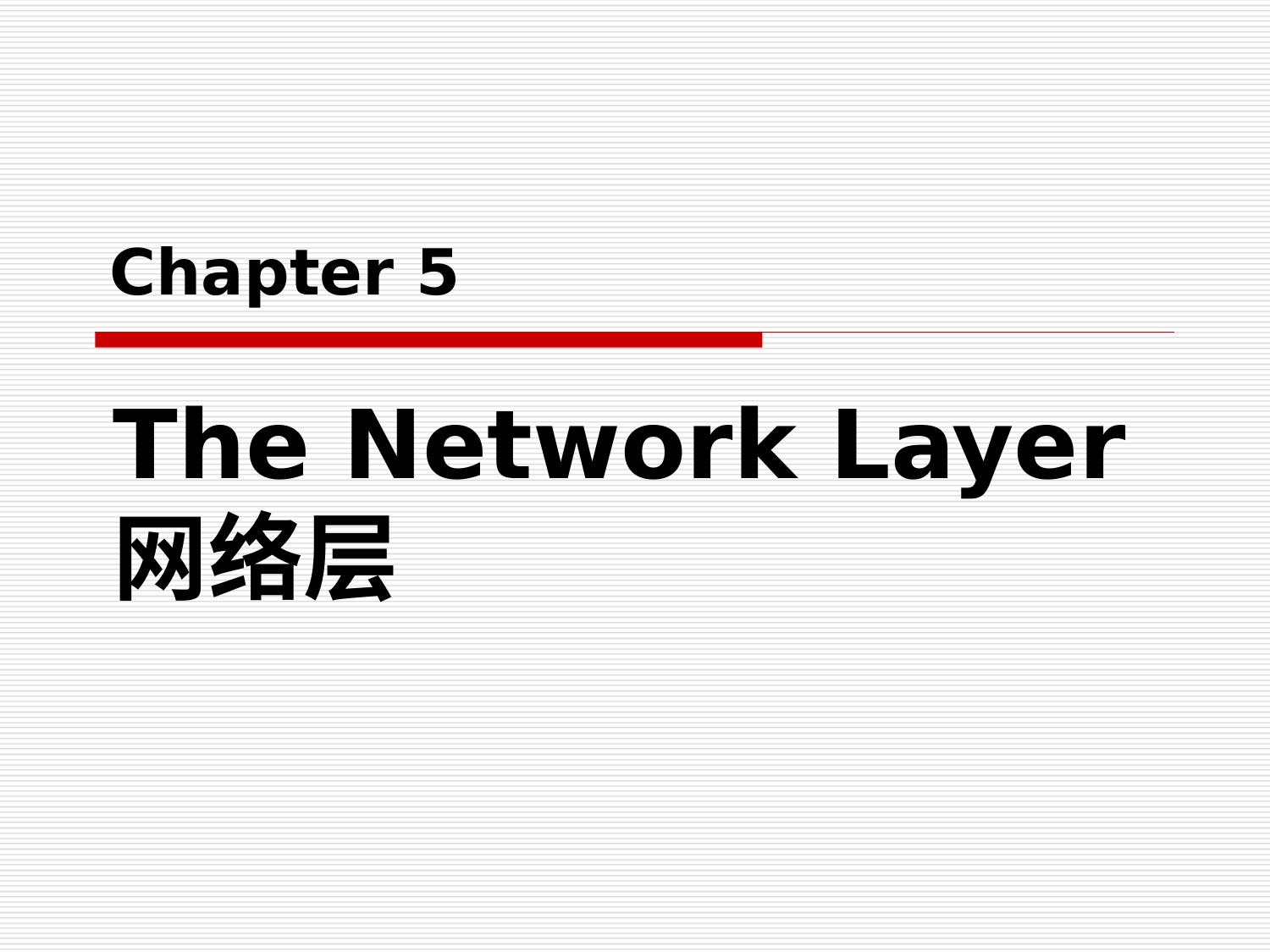

Chapter 5
# The Network Layer 网络层